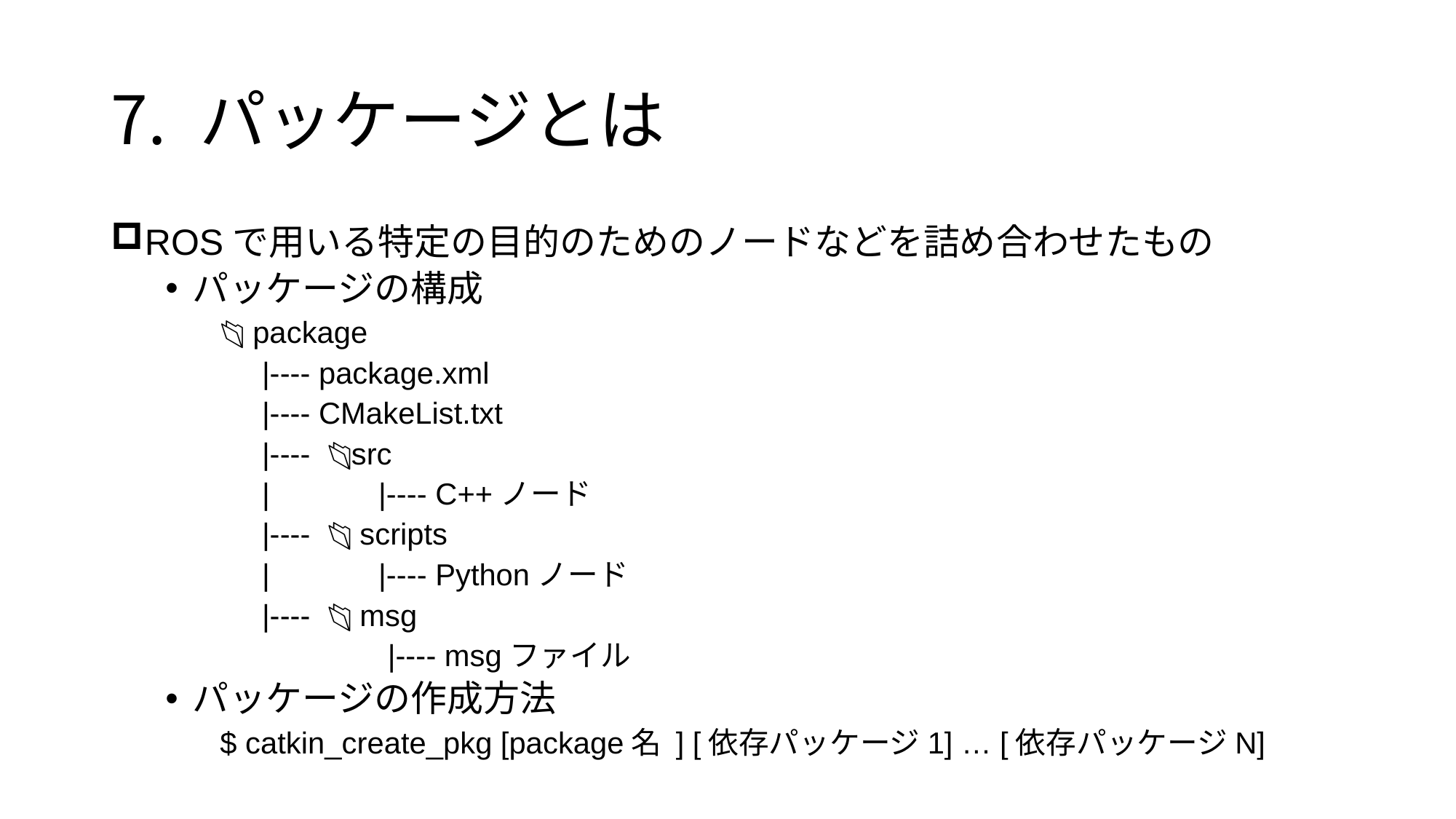

# パッケージとは
ROSで用いる特定の目的のためのノードなどを詰め合わせたもの
パッケージの構成
📂 package
     |---- package.xml
     |---- CMakeList.txt
     |----  📂src
     |             |---- C++ノード
     |----  📂 scripts
     |             |---- Pythonノード
     |----  📂 msg
	       |---- msgファイル
パッケージの作成方法
$ catkin_create_pkg [package名 ] [依存パッケージ1] … [依存パッケージN]